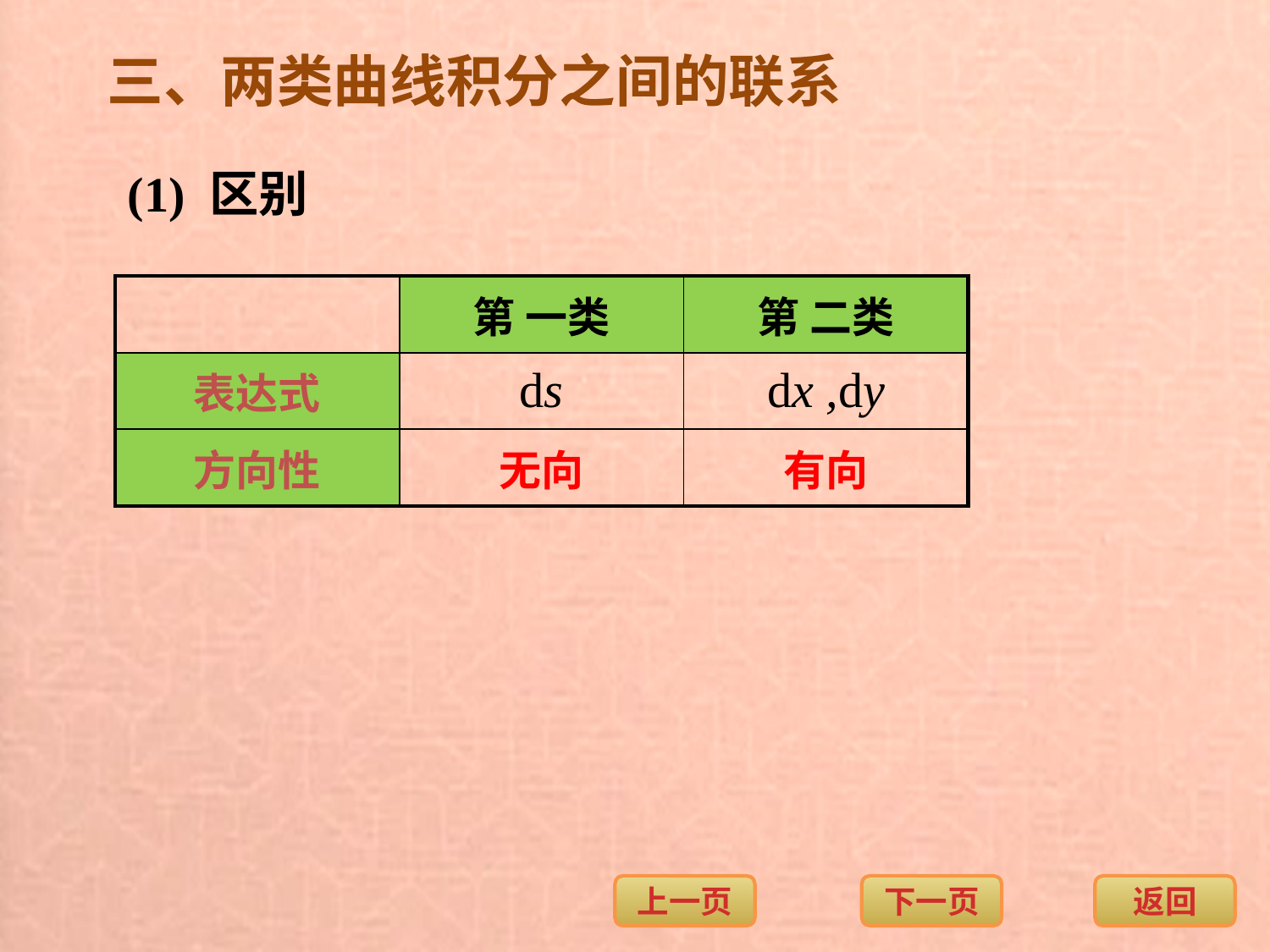

三、两类曲线积分之间的联系
(1) 区别
|  | 第 一类 | 第 二类 |
| --- | --- | --- |
| 表达式 | ds | dx ,dy |
| 方向性 | 无向 | 有向 |